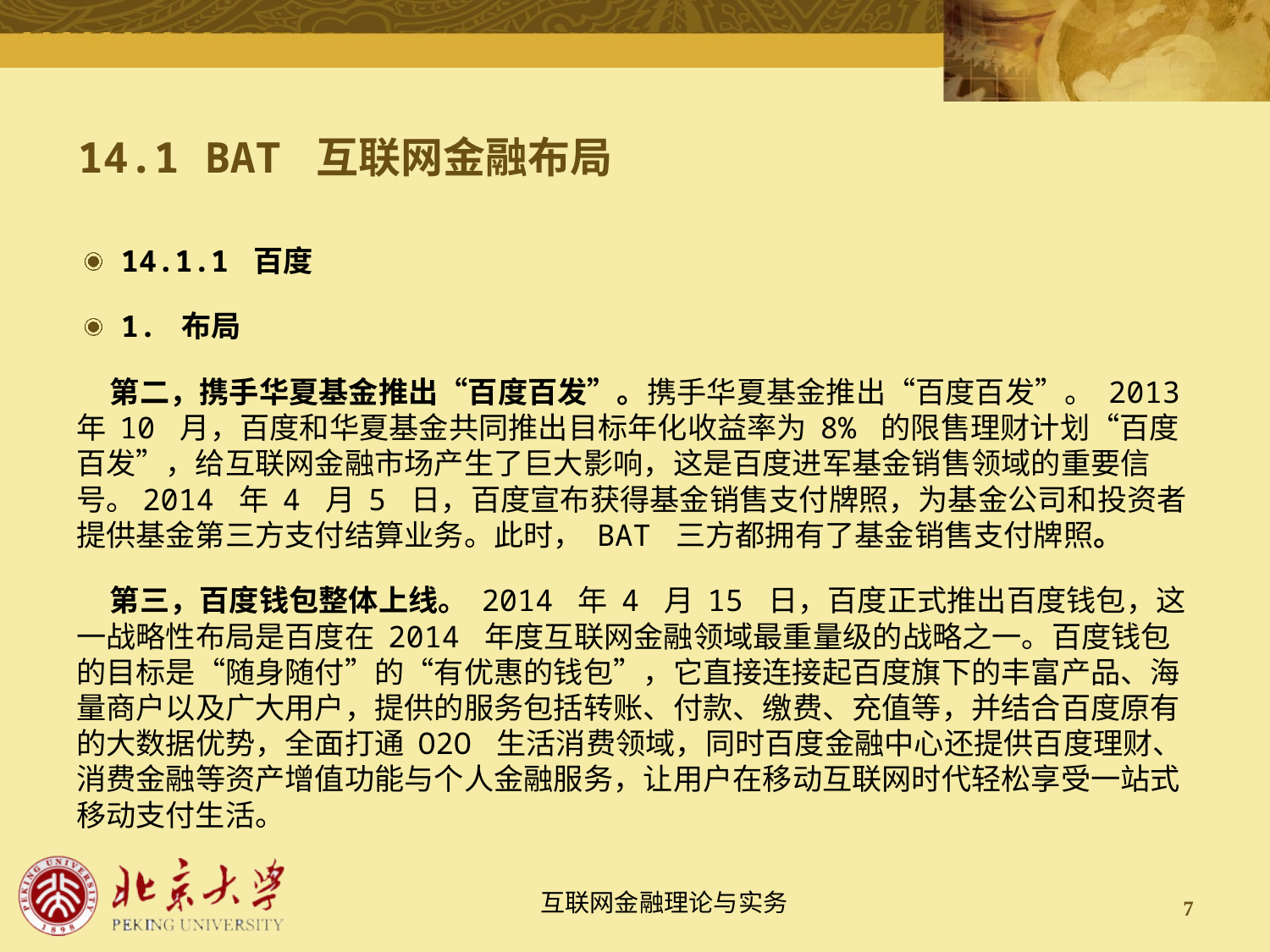

# 14.1 BAT 互联网金融布局
14.1.1 百度
1. 布局
    第二，携手华夏基金推出“百度百发”。携手华夏基金推出“百度百发”。 2013 年 10 月，百度和华夏基金共同推出目标年化收益率为 8% 的限售理财计划“百度百发”，给互联网金融市场产生了巨大影响，这是百度进军基金销售领域的重要信号。2014 年 4 月 5 日，百度宣布获得基金销售支付牌照，为基金公司和投资者提供基金第三方支付结算业务。此时， BAT 三方都拥有了基金销售支付牌照。
    第三，百度钱包整体上线。 2014 年 4 月 15 日，百度正式推出百度钱包，这一战略性布局是百度在 2014 年度互联网金融领域最重量级的战略之一。百度钱包的目标是“随身随付”的“有优惠的钱包”，它直接连接起百度旗下的丰富产品、海量商户以及广大用户，提供的服务包括转账、付款、缴费、充值等，并结合百度原有的大数据优势，全面打通 O2O 生活消费领域，同时百度金融中心还提供百度理财、消费金融等资产增值功能与个人金融服务，让用户在移动互联网时代轻松享受一站式移动支付生活。
7